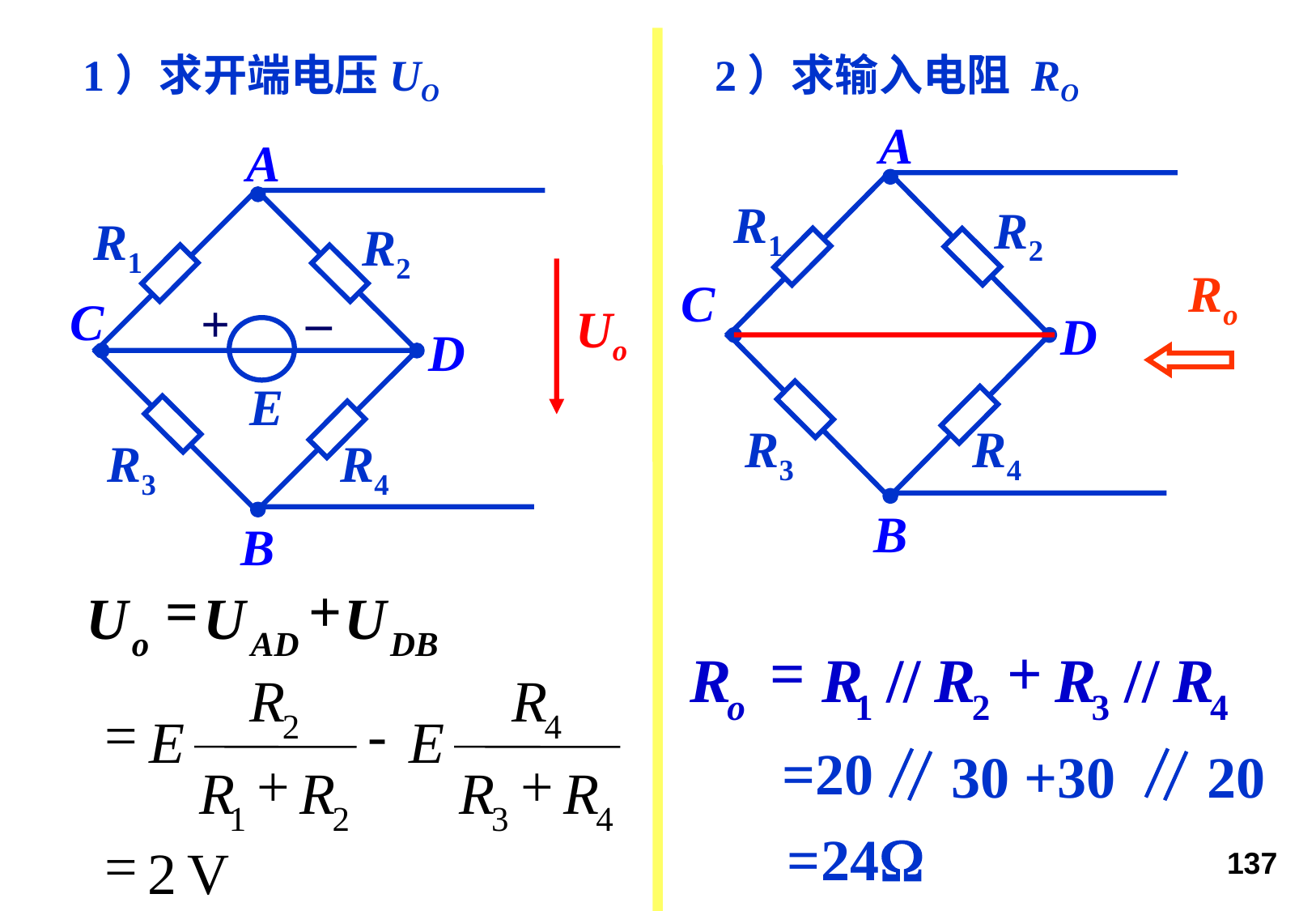

2）求输入电阻 RO
1）求开端电压UO
A

R1
R2

Ro
C
D

R3
R4

B
A

R1
R2

_
C
+
Uo
D

E

R3
R4

B
=
+
U
U
U
o
AD
DB
=
+
R
R
//
R
R
//
R
1
2
3
4
o
R
R
=
-
2
4
E
E

+
+
R
R
R
R
1
2
3
4
=20
30 +30
20

=24Ω
=
2
V